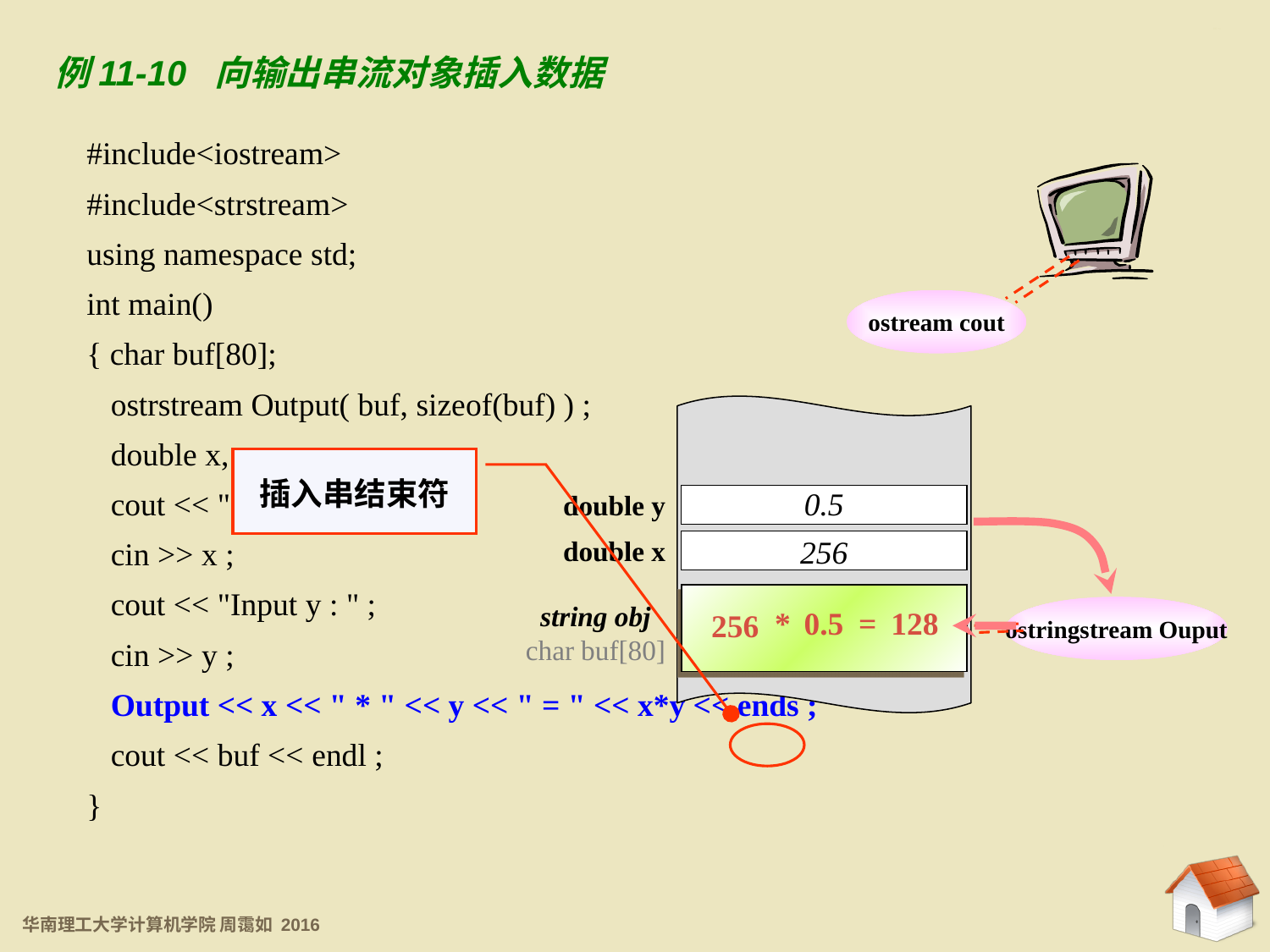

11.4  串流
例11-10  向输出串流对象插入数据
#include<iostream>
#include<strstream>
using namespace std;
int main()
{ char buf[80];
   ostrstream Output( buf, sizeof(buf) ) ;
   double x, y ;
   cout << "Input x : " ;
   cin >> x ;
   cout << "Input y : " ;
   cin >> y ;
   Output << x << " * " << y << " = " << x*y << ends ;
   cout << buf << endl ;
}

ostream cout

插入串结束符
double y
double x

0.5
256

string obj
char buf[80]
ostringstream Ouput

*
0.5
=
128
256